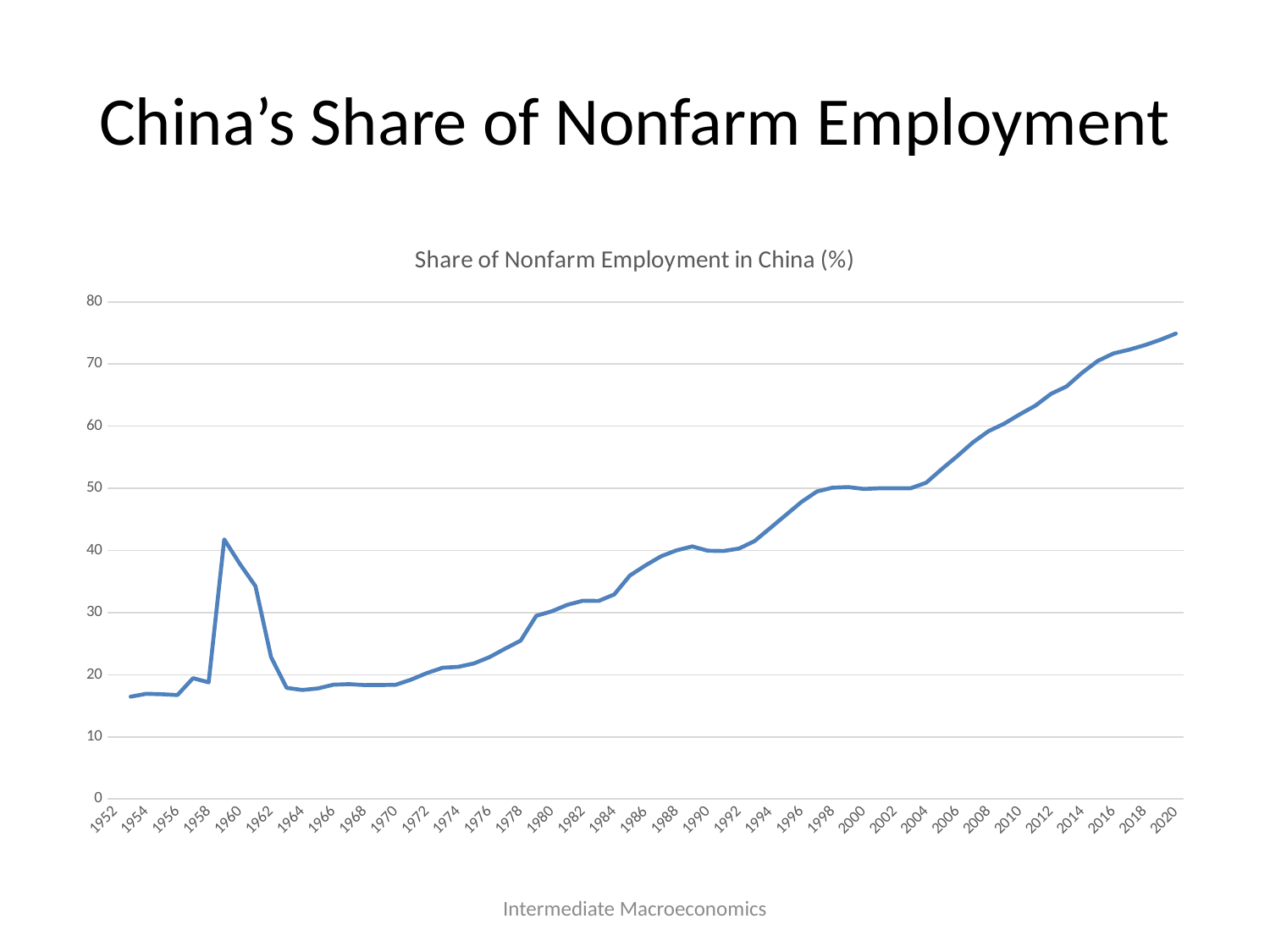

# China’s Share of Nonfarm Employment

### Chart: Share of Nonfarm Employment in China (%)

| Category | 非农就业比例（%） |
|---|---|
| 19359 | None |
| 19724 | 16.460031839451975 |
| 20089 | 16.930350121700055 |
| 20454 | 16.860571637962625 |
| 20820 | 16.732353994983875 |
| 21185 | 19.43696237726996 |
| 21550 | 18.77077110765218 |
| 21915 | 41.76691729323308 |
| 22281 | 37.83288121346426 |
| 22646 | 34.250386398763524 |
| 23011 | 22.833137944509573 |
| 23376 | 17.884986491702044 |
| 23742 | 17.545045045045047 |
| 24107 | 17.79276031150851 |
| 24472 | 18.395535402860133 |
| 24837 | 18.48012078510317 |
| 25203 | 18.33257610177192 |
| 25568 | 18.336205545981514 |
| 25933 | 18.38374717832957 |
| 26298 | 19.229205390334574 |
| 26664 | 20.27793374508703 |
| 27029 | 21.11619345121883 |
| 27394 | 21.267597948270218 |
| 27759 | 21.812197275816853 |
| 28125 | 22.825403479354435 |
| 28490 | 24.182417469227996 |
| 28855 | 25.489498946085277 |
| 29220 | 29.47549312612074 |
| 29586 | 30.204270670826833 |
| 29951 | 31.25280328604141 |
| 30316 | 31.899371069182394 |
| 30681 | 31.87106744673805 |
| 31047 | 32.91627185804117 |
| 31412 | 35.95451999087081 |
| 31777 | 37.581456900527336 |
| 32142 | 39.052689052689054 |
| 32508 | 40.01477748517515 |
| 32873 | 40.64674053079103 |
| 33238 | 39.95192394585118 |
| 33603 | 39.900013899828565 |
| 33969 | 40.29999541921791 |
| 34334 | 41.5 |
| 34699 | 43.60000299365346 |
| 35064 | 45.700007412348974 |
| 35430 | 47.8 |
| 35795 | 49.5 |
| 36160 | 50.1 |
| 36525 | 50.200008494131964 |
| 36891 | 49.90000560271171 |
| 37256 | 50.000013872511616 |
| 37621 | 50.0 |
| 37986 | 50.0 |
| 38352 | 50.90000813713791 |
| 38717 | 53.09999461381019 |
| 39082 | 55.200008037831395 |
| 39447 | 57.40001066979647 |
| 39813 | 59.19999734469802 |
| 40178 | 60.40000529352603 |
| 40543 | 61.89999736245186 |
| 40908 | 63.30000656987057 |
| 41274 | 65.19999999999999 |
| 41639 | 66.3994055068836 |
| 42004 | 68.59971160216688 |
| 42369 | 70.4995275264391 |
| 42735 | 71.6995261520187 |
| 43100 | 72.30003994690927 |
| 43465 | 73.02421432251417 |
| 43830 | 73.8900059289047 |
| 44196 | 74.90028526803579 |
Intermediate Macroeconomics